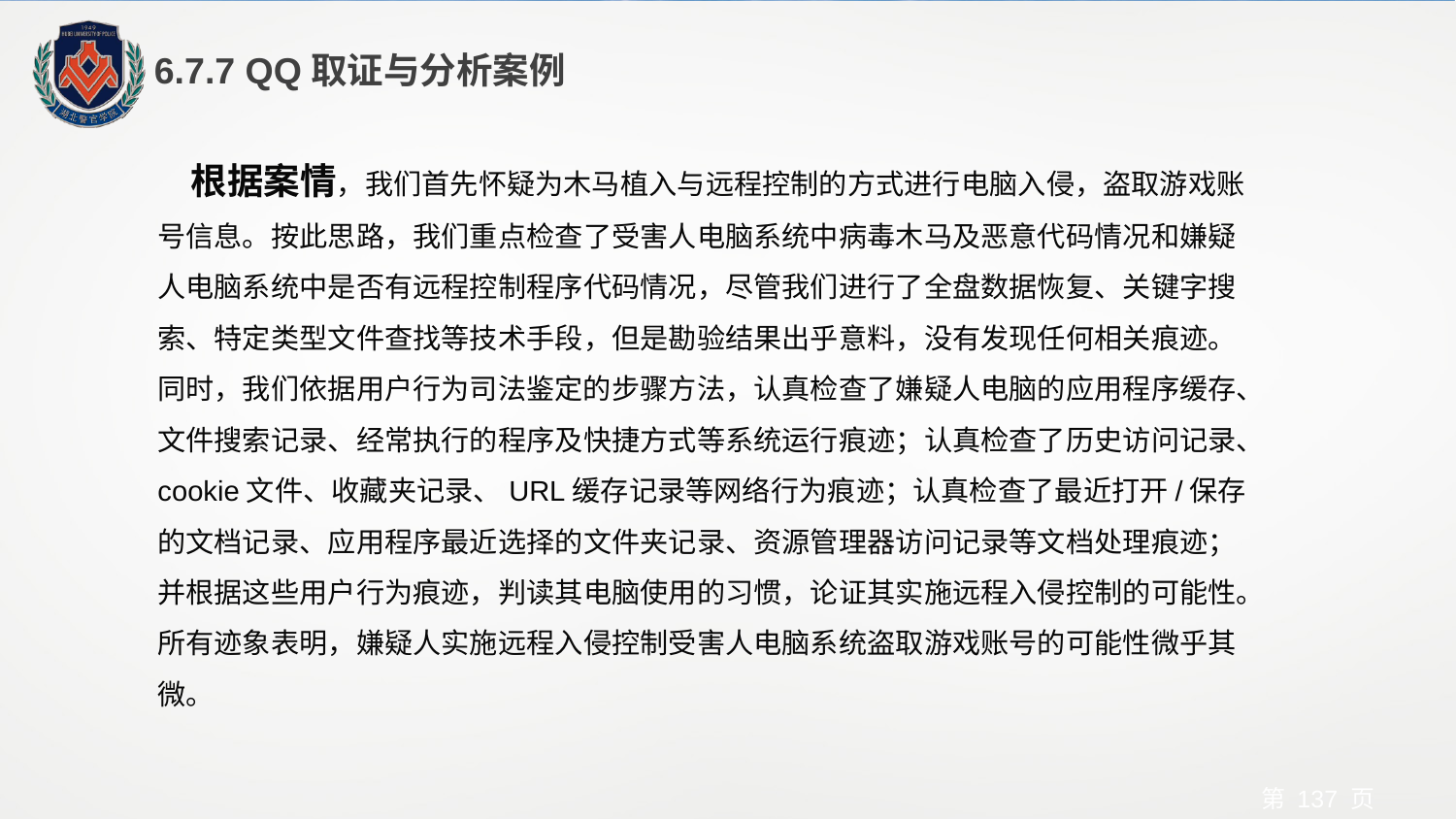

6.7.7 QQ取证与分析案例
   根据案情，我们首先怀疑为木马植入与远程控制的方式进行电脑入侵，盗取游戏账号信息。按此思路，我们重点检查了受害人电脑系统中病毒木马及恶意代码情况和嫌疑人电脑系统中是否有远程控制程序代码情况，尽管我们进行了全盘数据恢复、关键字搜索、特定类型文件查找等技术手段，但是勘验结果出乎意料，没有发现任何相关痕迹。同时，我们依据用户行为司法鉴定的步骤方法，认真检查了嫌疑人电脑的应用程序缓存、文件搜索记录、经常执行的程序及快捷方式等系统运行痕迹；认真检查了历史访问记录、cookie文件、收藏夹记录、URL缓存记录等网络行为痕迹；认真检查了最近打开/保存的文档记录、应用程序最近选择的文件夹记录、资源管理器访问记录等文档处理痕迹；并根据这些用户行为痕迹，判读其电脑使用的习惯，论证其实施远程入侵控制的可能性。所有迹象表明，嫌疑人实施远程入侵控制受害人电脑系统盗取游戏账号的可能性微乎其微。